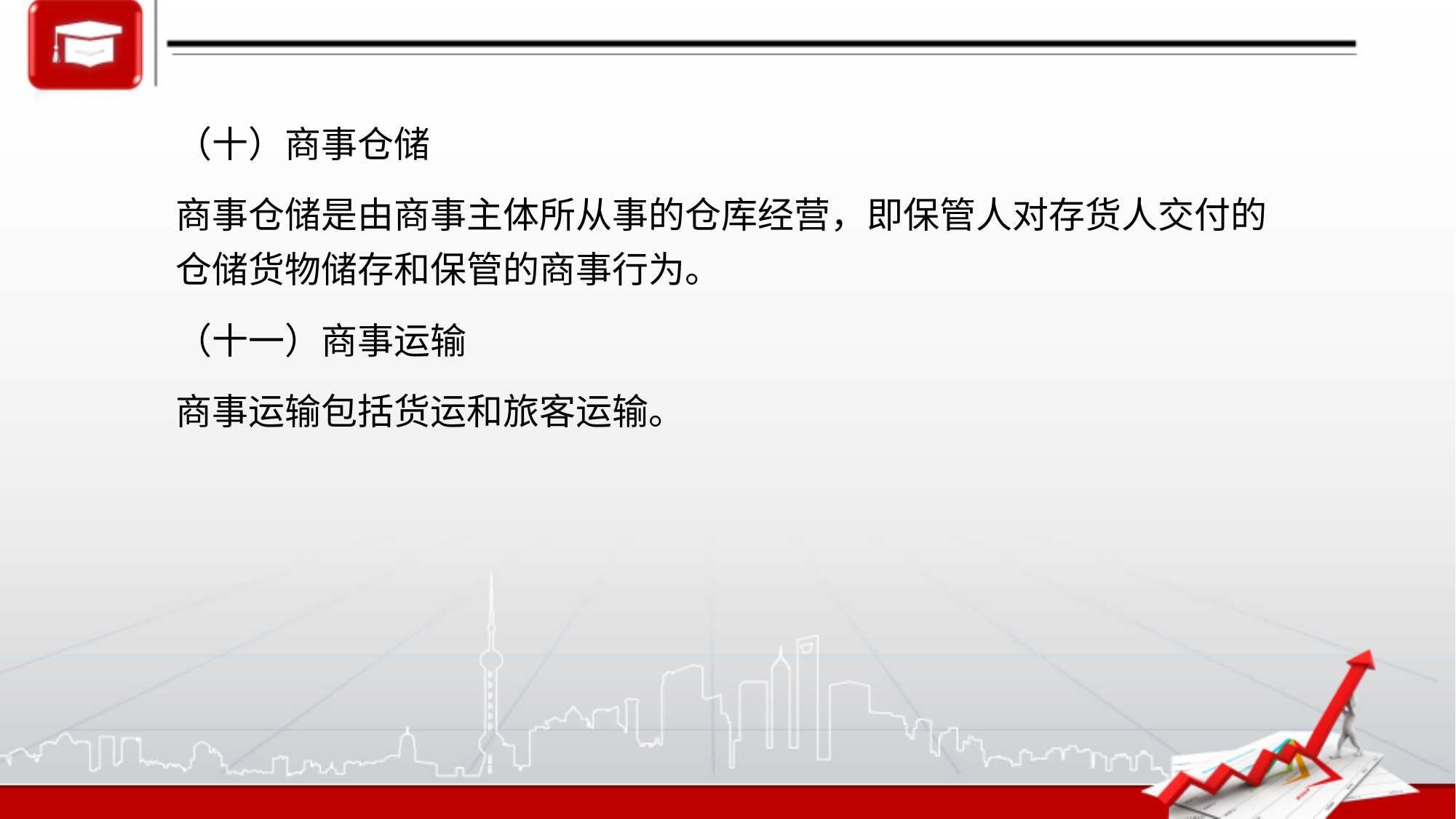

（十）商事仓储
商事仓储是由商事主体所从事的仓库经营，即保管人对存货人交付的仓储货物储存和保管的商事行为。
（十一）商事运输
商事运输包括货运和旅客运输。